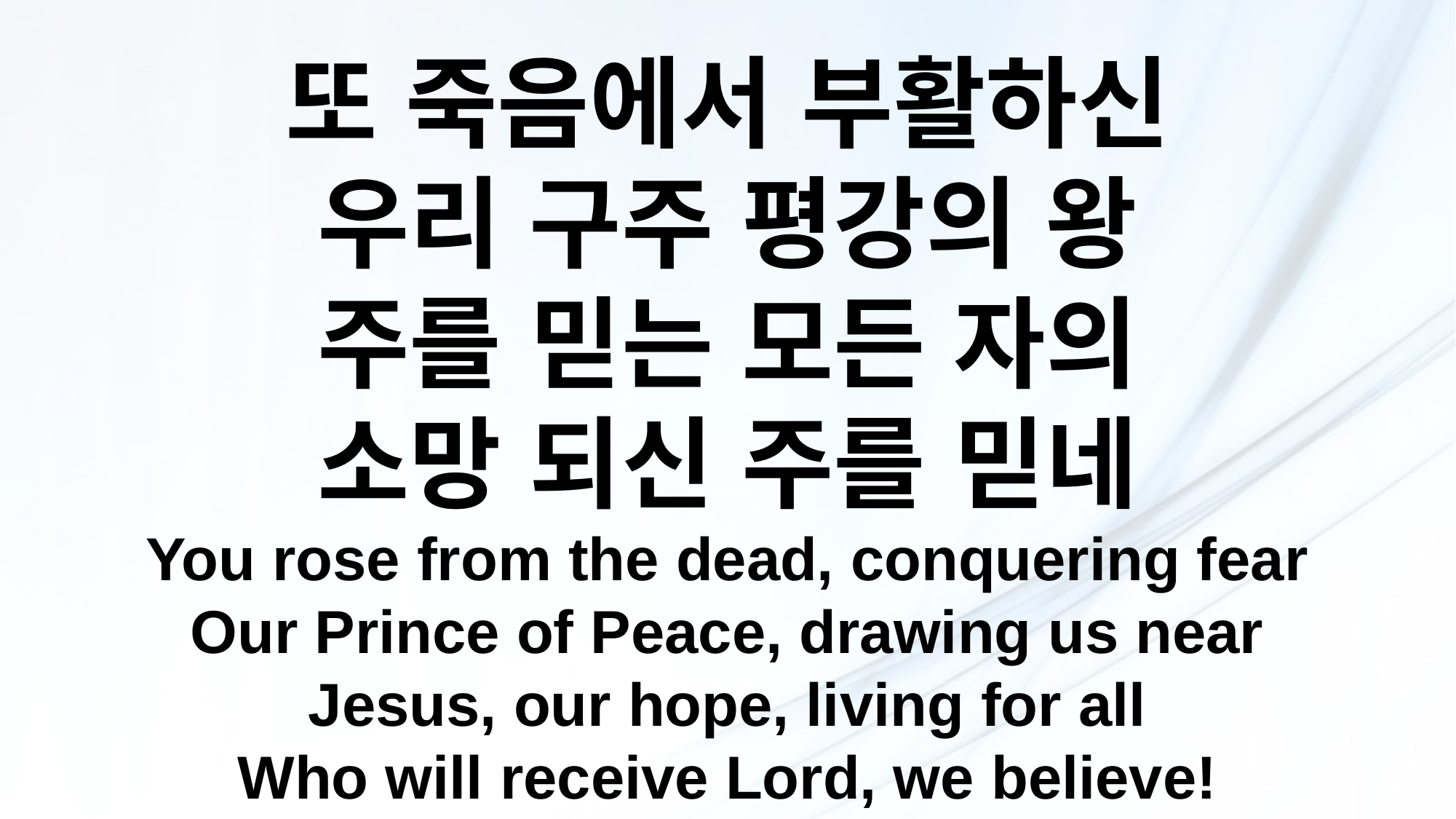

또 죽음에서 부활하신
우리 구주 평강의 왕
주를 믿는 모든 자의
소망 되신 주를 믿네
You rose from the dead, conquering fear
Our Prince of Peace, drawing us near
Jesus, our hope, living for all
Who will receive Lord, we believe!